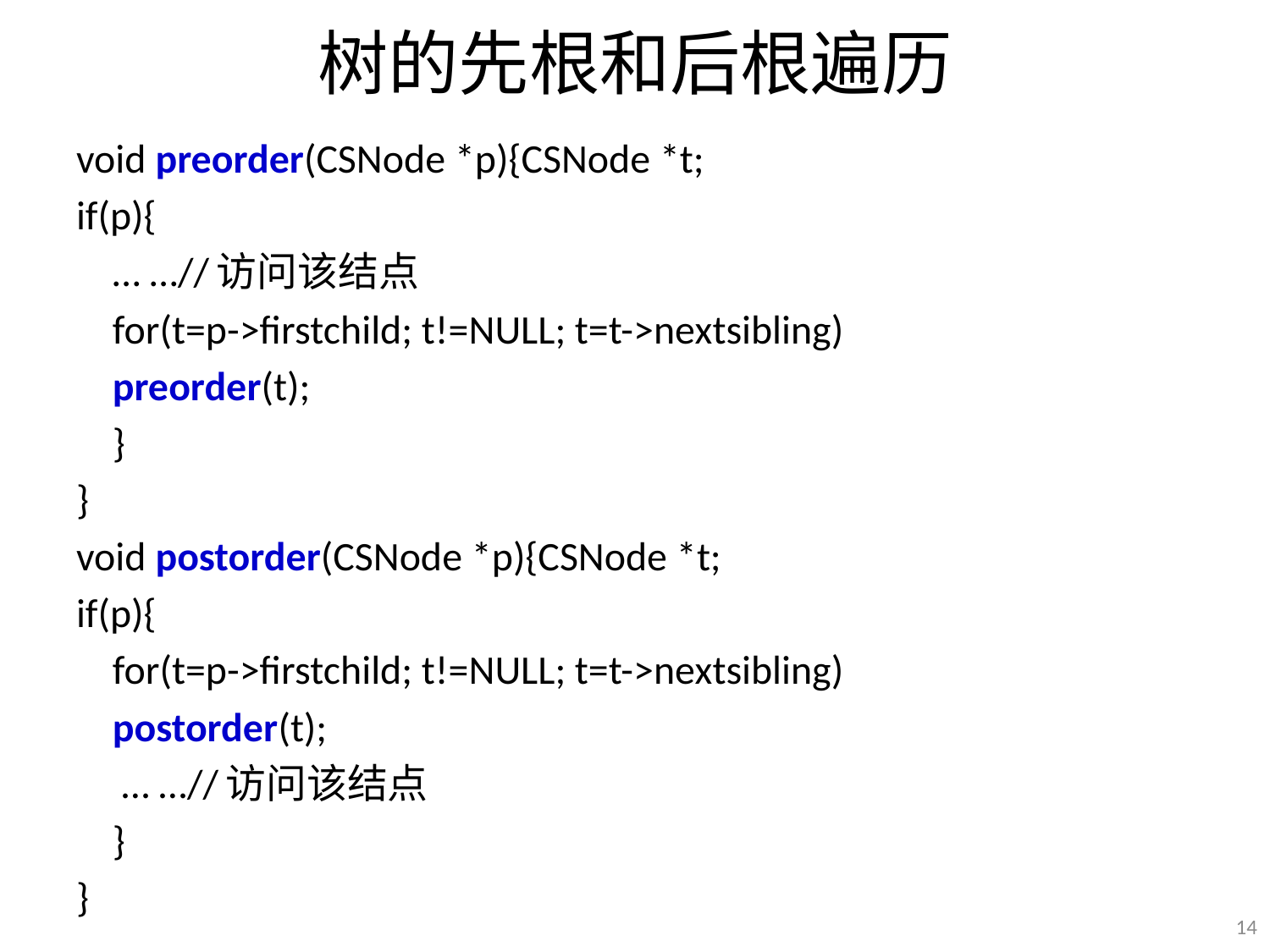

# 树的先根和后根遍历
void preorder(CSNode *p){CSNode *t;
if(p){
    … …//访问该结点
    for(t=p->firstchild; t!=NULL; t=t->nextsibling)
    preorder(t);
    }
}
void postorder(CSNode *p){CSNode *t;
if(p){
    for(t=p->firstchild; t!=NULL; t=t->nextsibling)
    postorder(t);
     … …//访问该结点
    }
}
14